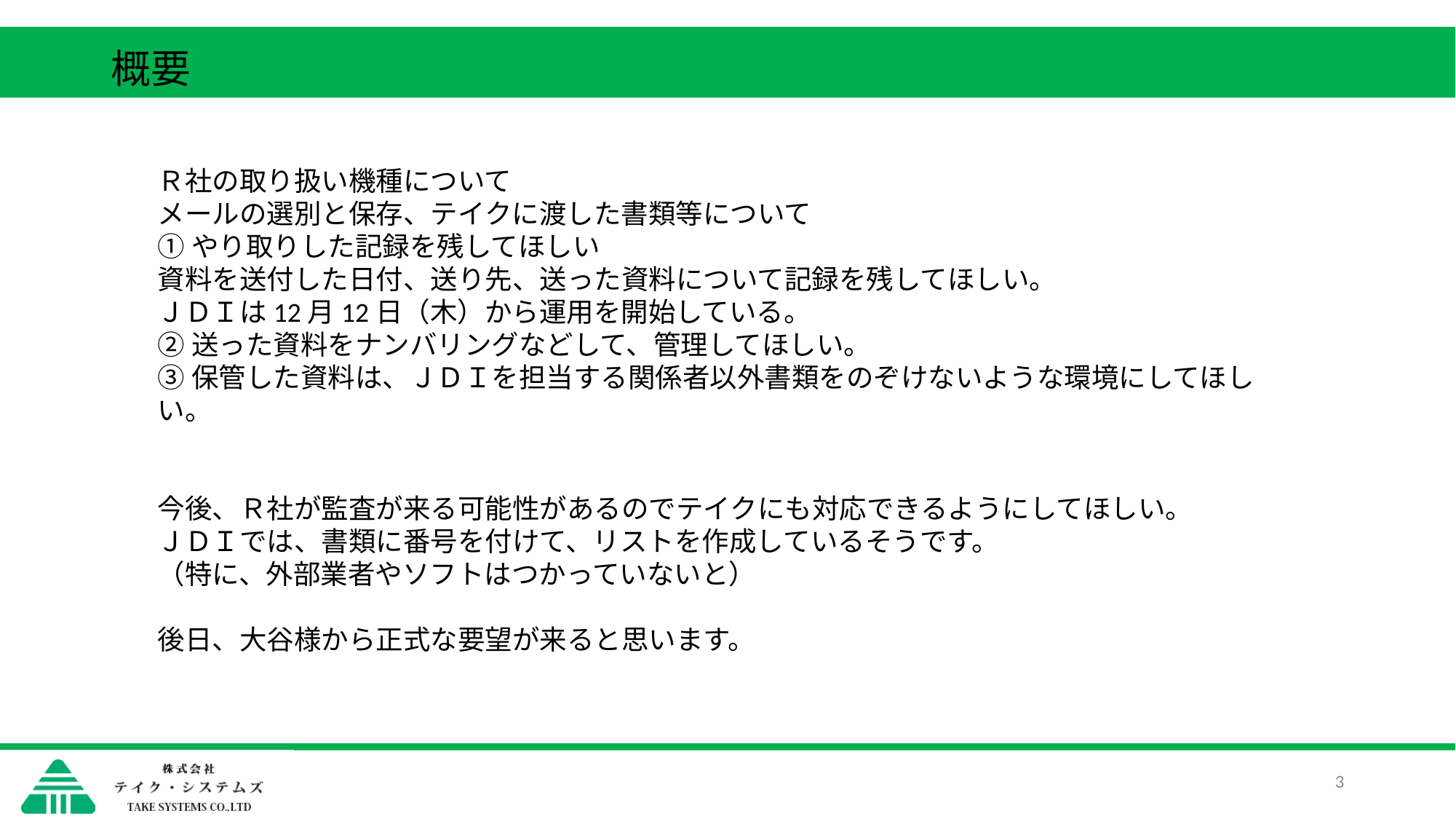

# 概要
Ｒ社の取り扱い機種について
メールの選別と保存、テイクに渡した書類等について
①やり取りした記録を残してほしい
資料を送付した日付、送り先、送った資料について記録を残してほしい。
ＪＤＩは12月12日（木）から運用を開始している。
②送った資料をナンバリングなどして、管理してほしい。
③保管した資料は、ＪＤＩを担当する関係者以外書類をのぞけないような環境にしてほしい。

今後、Ｒ社が監査が来る可能性があるのでテイクにも対応できるようにしてほしい。
ＪＤＩでは、書類に番号を付けて、リストを作成しているそうです。
（特に、外部業者やソフトはつかっていないと）

後日、大谷様から正式な要望が来ると思います。

3